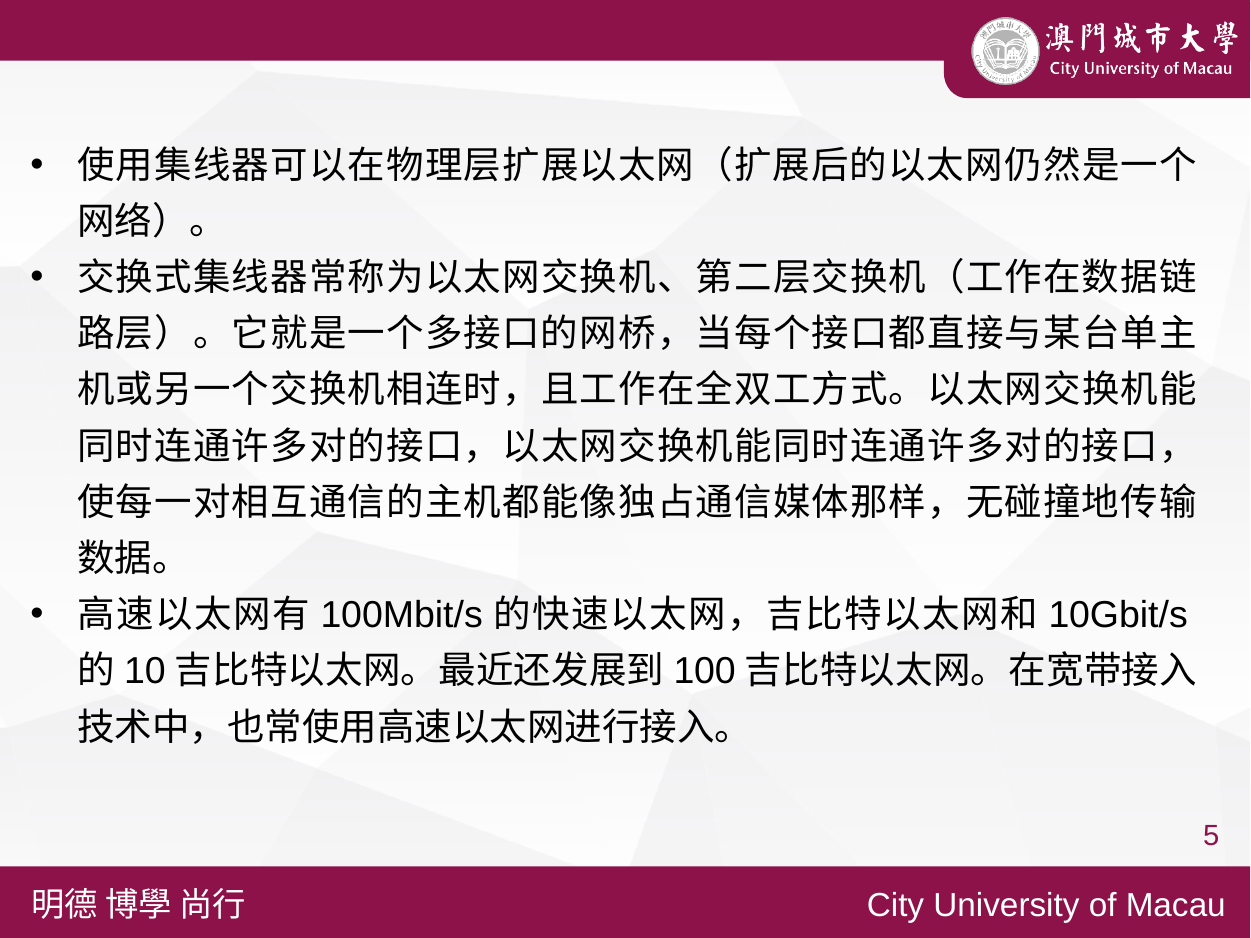

使用集线器可以在物理层扩展以太网（扩展后的以太网仍然是一个网络）。
交换式集线器常称为以太网交换机、第二层交换机（工作在数据链路层）。它就是一个多接口的网桥，当每个接口都直接与某台单主机或另一个交换机相连时，且工作在全双工方式。以太网交换机能同时连通许多对的接口，以太网交换机能同时连通许多对的接口，使每一对相互通信的主机都能像独占通信媒体那样，无碰撞地传输数据。
高速以太网有100Mbit/s的快速以太网，吉比特以太网和10Gbit/s的10吉比特以太网。最近还发展到100吉比特以太网。在宽带接入技术中，也常使用高速以太网进行接入。
5